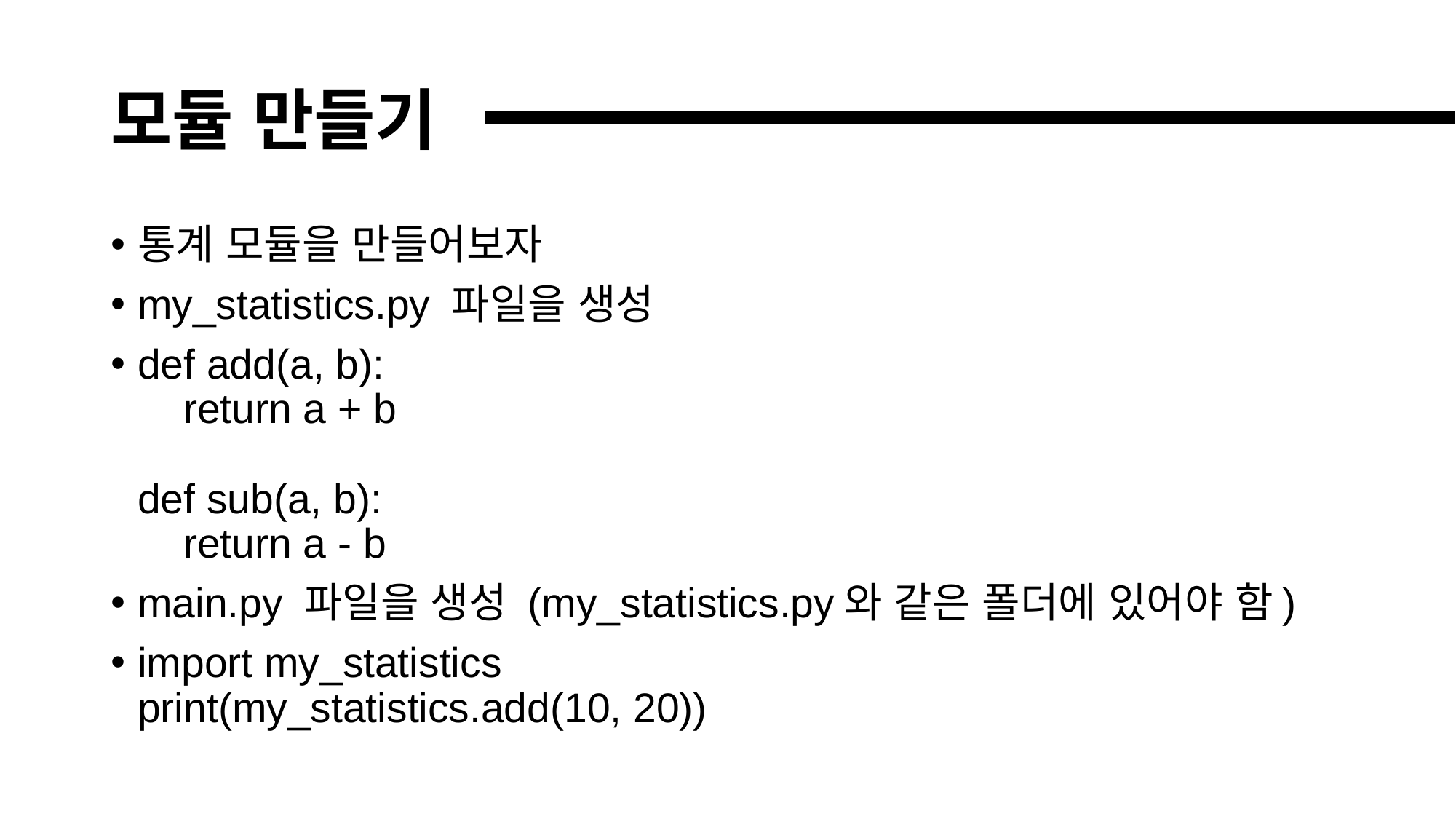

# 모듈 만들기

통계 모듈을 만들어보자
my_statistics.py 파일을 생성
def add(a, b):
    return a + b
def sub(a, b):
    return a - b
main.py 파일을 생성 (my_statistics.py와 같은 폴더에 있어야 함)
import my_statistics
print(my_statistics.add(10, 20))